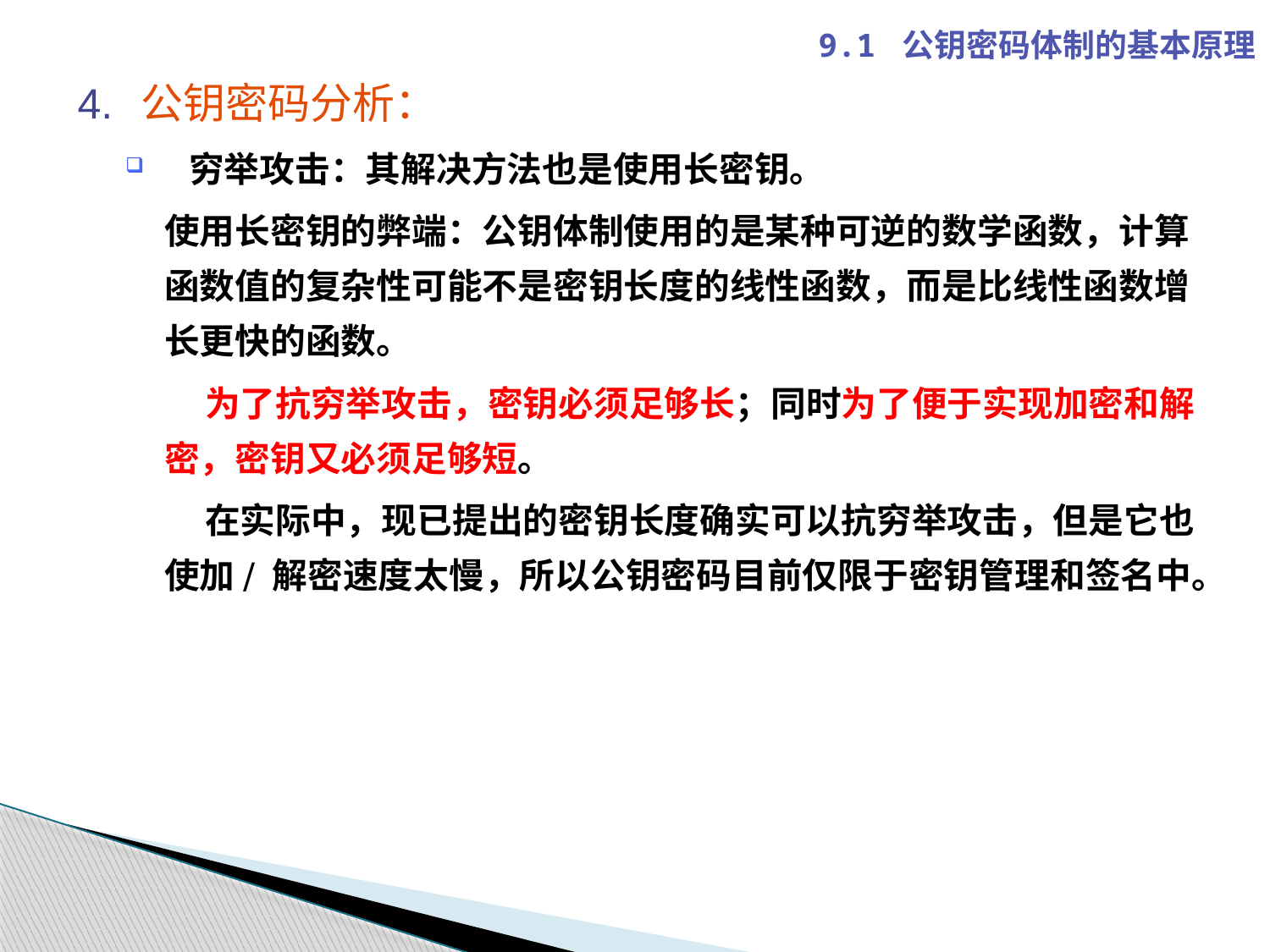

9.1 公钥密码体制的基本原理
公钥密码分析：
穷举攻击：其解决方法也是使用长密钥。
使用长密钥的弊端：公钥体制使用的是某种可逆的数学函数，计算函数值的复杂性可能不是密钥长度的线性函数，而是比线性函数增长更快的函数。
    为了抗穷举攻击，密钥必须足够长；同时为了便于实现加密和解密，密钥又必须足够短。
    在实际中，现已提出的密钥长度确实可以抗穷举攻击，但是它也使加/解密速度太慢，所以公钥密码目前仅限于密钥管理和签名中。